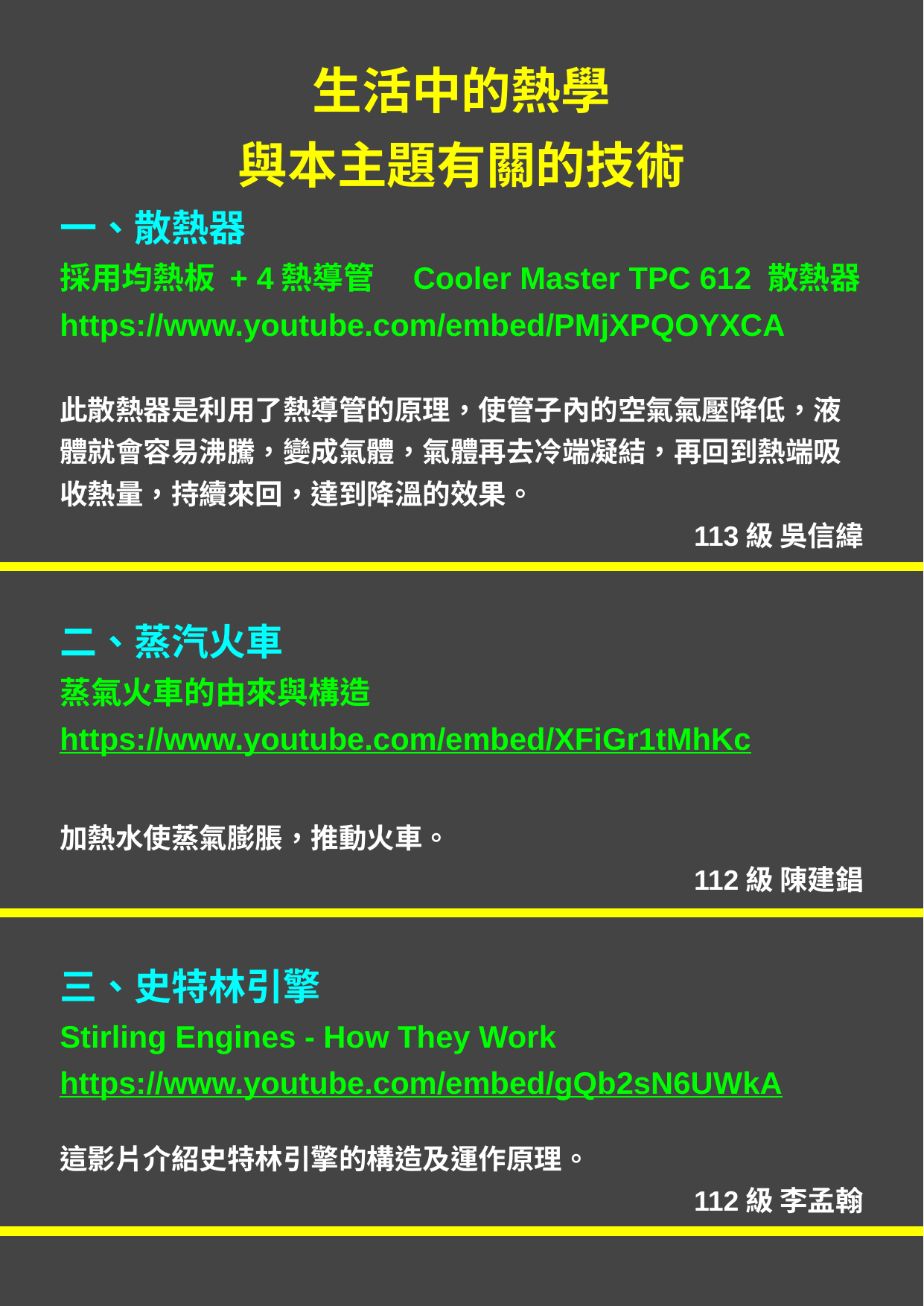

生活中的熱學
與本主題有關的技術
一、散熱器
採用均熱板 + 4熱導管　Cooler Master TPC 612 散熱器
https://www.youtube.com/embed/PMjXPQOYXCA

此散熱器是利用了熱導管的原理，使管子內的空氣氣壓降低，液體就會容易沸騰，變成氣體，氣體再去冷端凝結，再回到熱端吸收熱量，持續來回，達到降溫的效果。
113級 吳信緯

二、蒸汽火車
蒸氣火車的由來與構造
https://www.youtube.com/embed/XFiGr1tMhKc

加熱水使蒸氣膨脹，推動火車。
112級 陳建錩

三、史特林引擎
Stirling Engines - How They Work
https://www.youtube.com/embed/gQb2sN6UWkA

這影片介紹史特林引擎的構造及運作原理。
112級 李孟翰